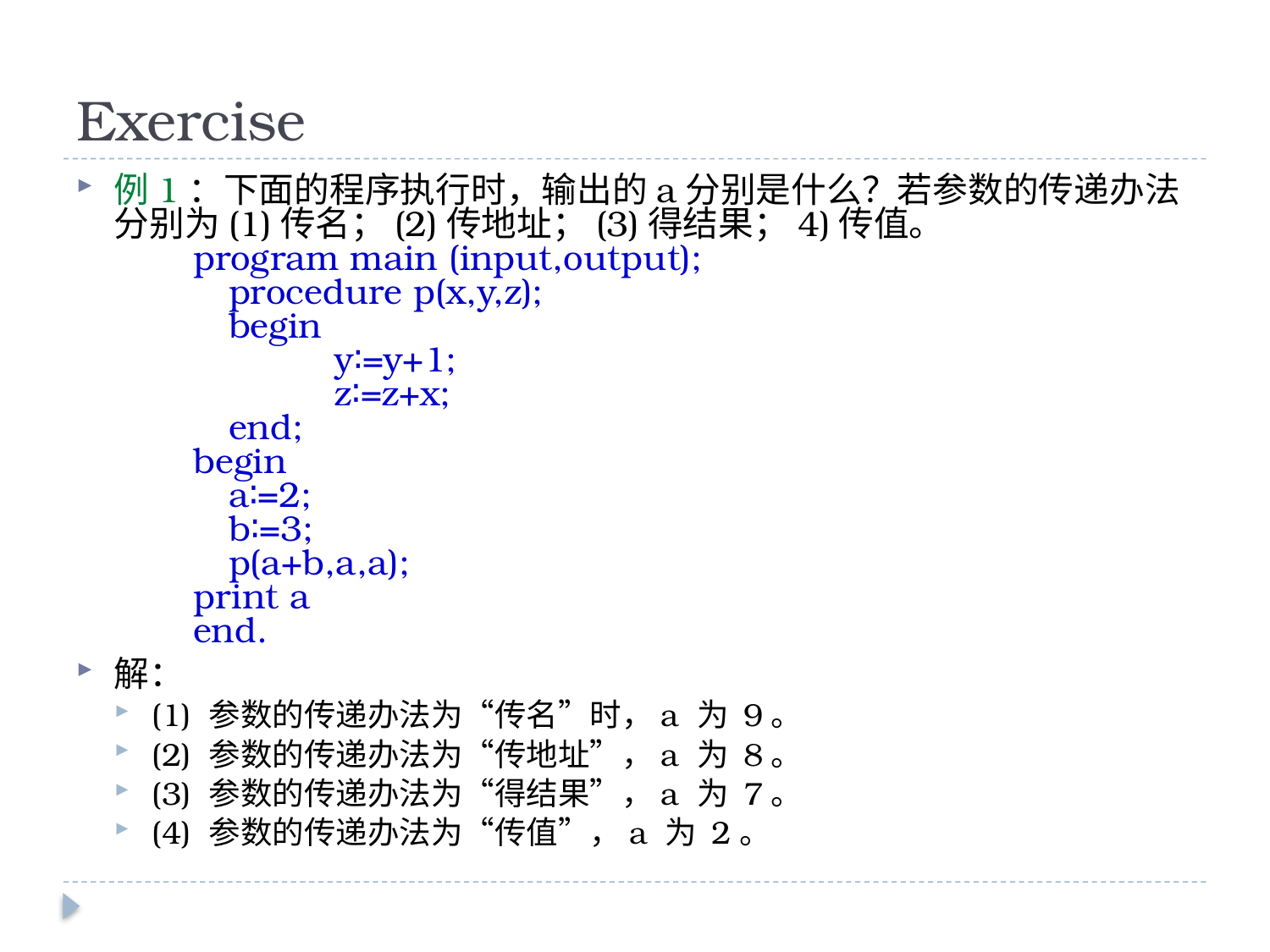

# Exercise
例1：下面的程序执行时，输出的a分别是什么？若参数的传递办法分别为(1)传名；(2)传地址；(3)得结果；4)传值。
　　program main (input,output);
　　　procedure p(x,y,z);
　　　begin
　　　　　　y∶=y+1;
　　　　　　z∶=z+x;
　　　end;
　　begin
　　　a∶=2;
　　　b∶=3;
　　　p(a+b,a,a);
　　print a
　　end.
解：
(1) 参数的传递办法为“传名”时，a 为 9。
(2) 参数的传递办法为“传地址”，a 为 8。
(3) 参数的传递办法为“得结果”，a 为 7。
(4) 参数的传递办法为“传值”，a 为 2。
29